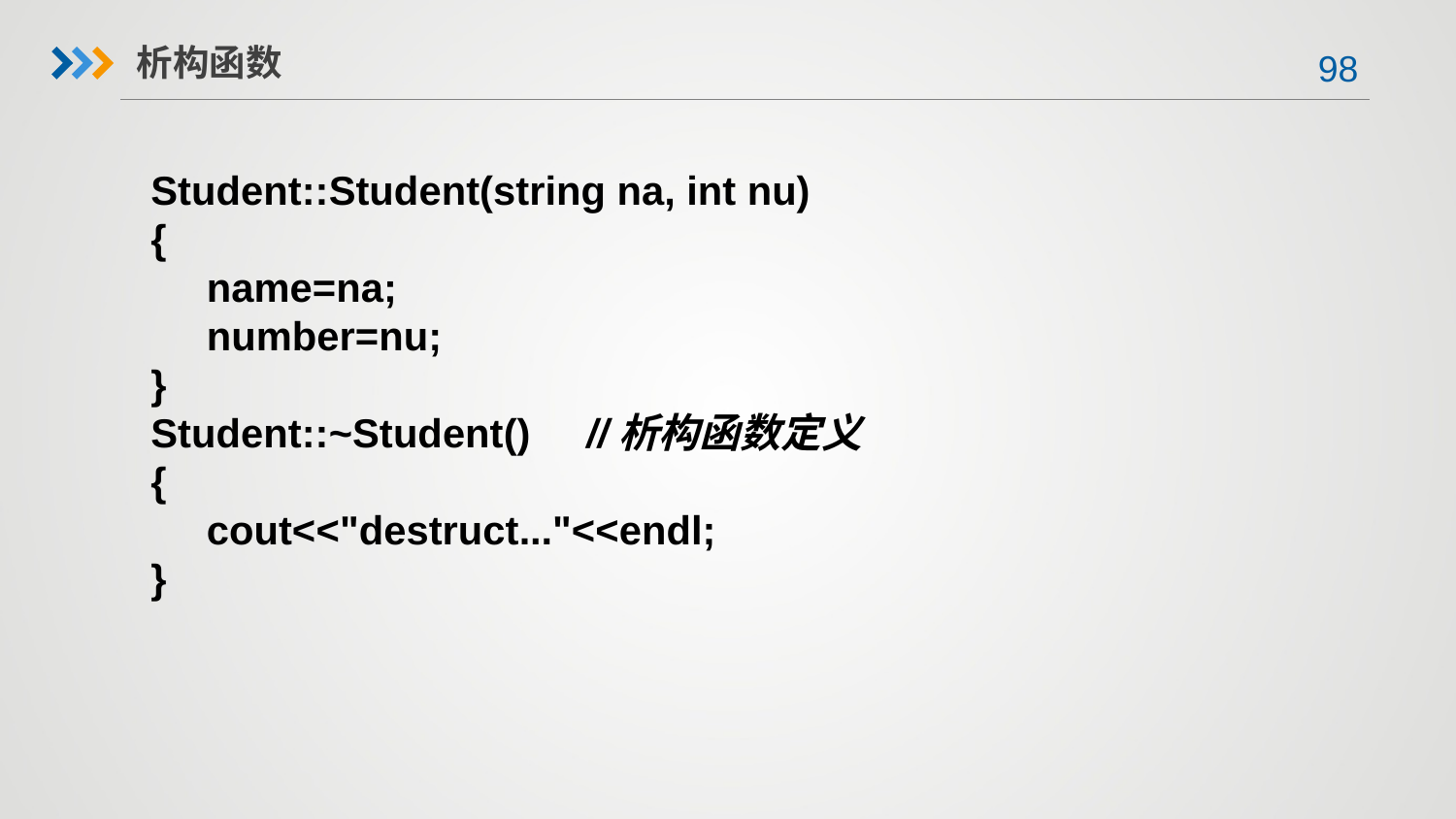

析构函数
Student::Student(string na, int nu)
{
     name=na;
     number=nu;
}
Student::~Student()     //析构函数定义
{
     cout<<"destruct..."<<endl;
}